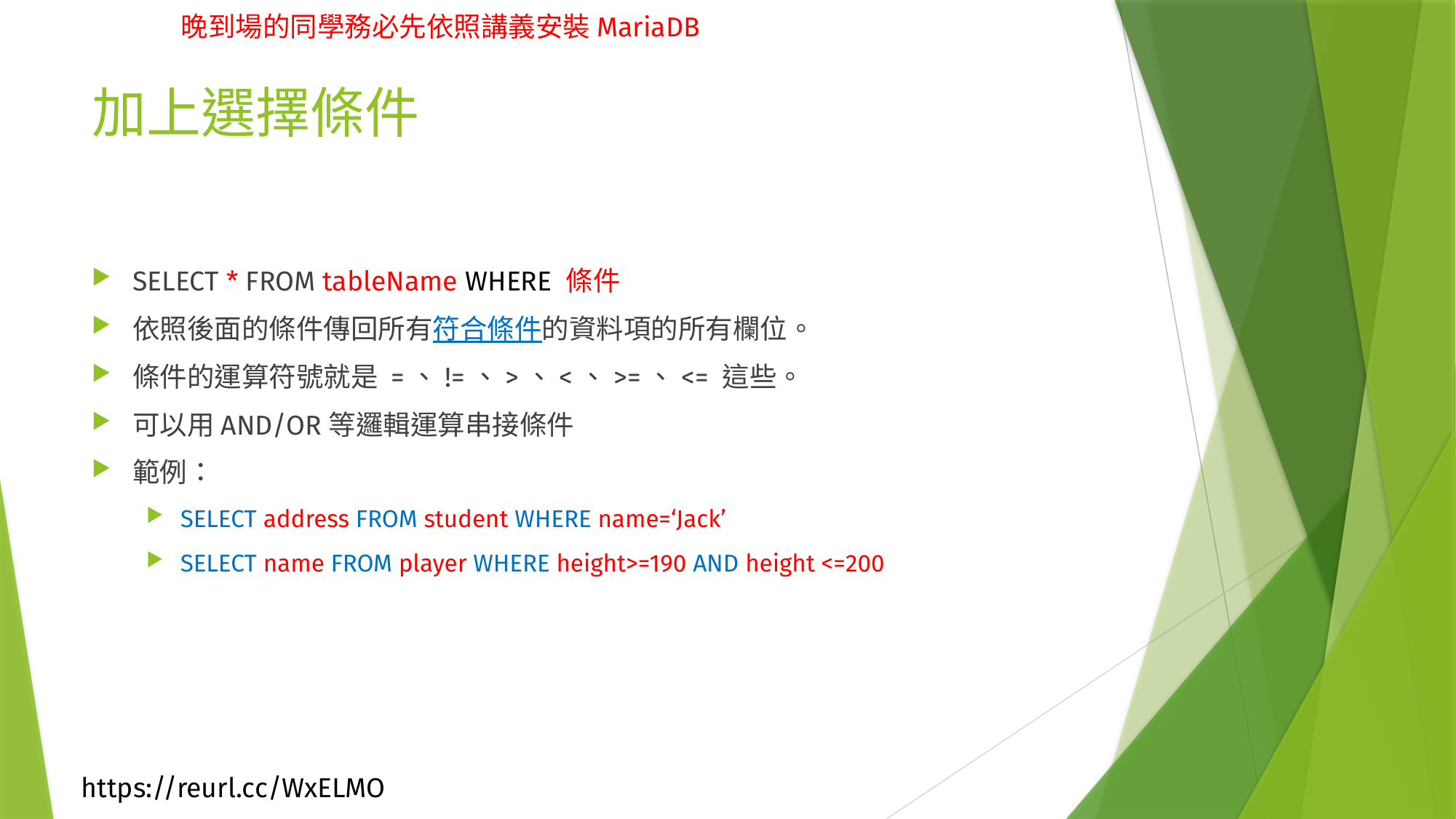

# 加上選擇條件
SELECT * FROM tableName WHERE 條件
依照後面的條件傳回所有符合條件的資料項的所有欄位。
條件的運算符號就是 =、!=、>、<、>=、<= 這些。
可以用AND/OR等邏輯運算串接條件
範例：
SELECT address FROM student WHERE name=‘Jack’
SELECT name FROM player WHERE height>=190 AND height <=200